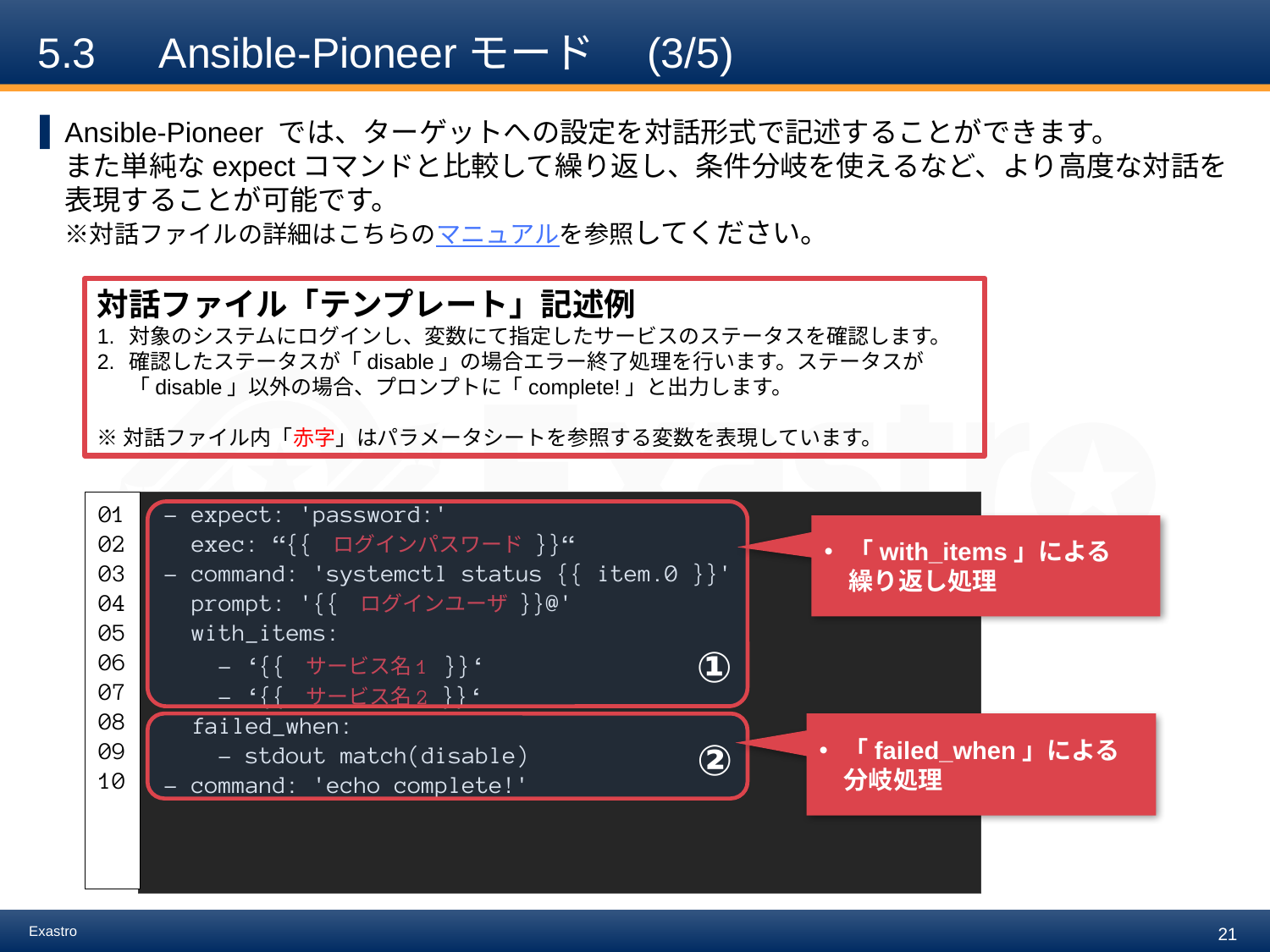

# 5.3　Ansible-Pioneerモード　(3/5)
Ansible-Pioneer では、ターゲットへの設定を対話形式で記述することができます。
また単純なexpectコマンドと比較して繰り返し、条件分岐を使えるなど、より高度な対話を表現することが可能です。
※対話ファイルの詳細はこちらのマニュアルを参照してください。

対話ファイル「テンプレート」記述例
対象のシステムにログインし、変数にて指定したサービスのステータスを確認します。
確認したステータスが「disable」の場合エラー終了処理を行います。ステータスが「disable」以外の場合、プロンプトに「complete!」と出力します。

※対話ファイル内「赤字」はパラメータシートを参照する変数を表現しています。
01
02
03
04
05
06
07
08
09
10

 - expect: 'password:'
   exec: “{{ ログインパスワード }}“
 - command: 'systemctl status {{ item.0 }}'
   prompt: '{{ ログインユーザ }}@'
   with_items:
     - ‘{{ サービス名1 }}‘
     - ‘{{ サービス名2 }}‘
   failed_when:
     - stdout match(disable)
 - command: 'echo complete!'

①
「with_items」による
繰り返し処理
②
「failed_when」による
分岐処理